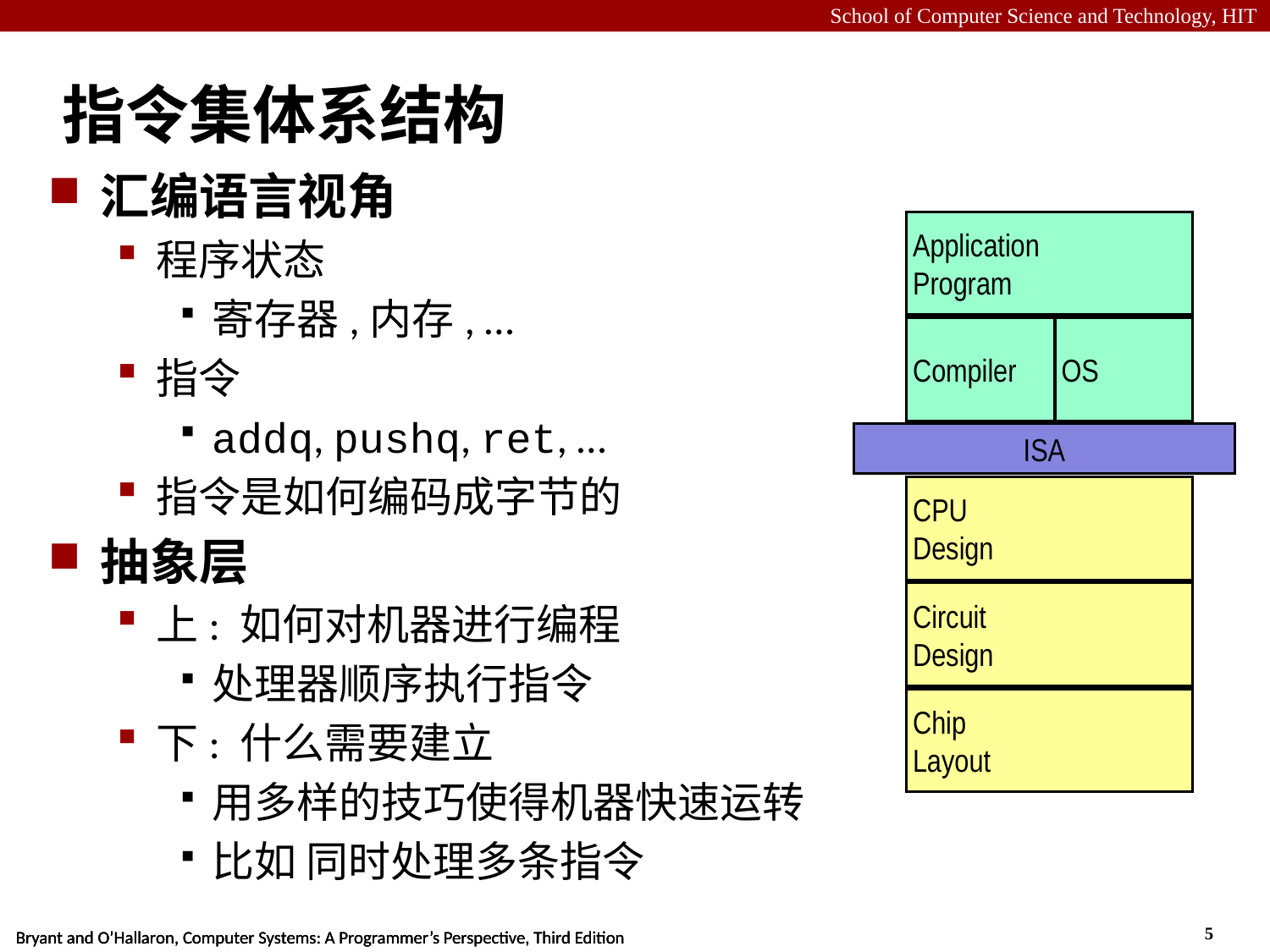

# 指令集体系结构
汇编语言视角
程序状态
寄存器,内存, …
指令
addq, pushq, ret, …
指令是如何编码成字节的
抽象层
上: 如何对机器进行编程
处理器顺序执行指令
下: 什么需要建立
用多样的技巧使得机器快速运转
比如 同时处理多条指令
Application
Program
Compiler
OS
ISA
CPU
Design
Circuit
Design
Chip
Layout